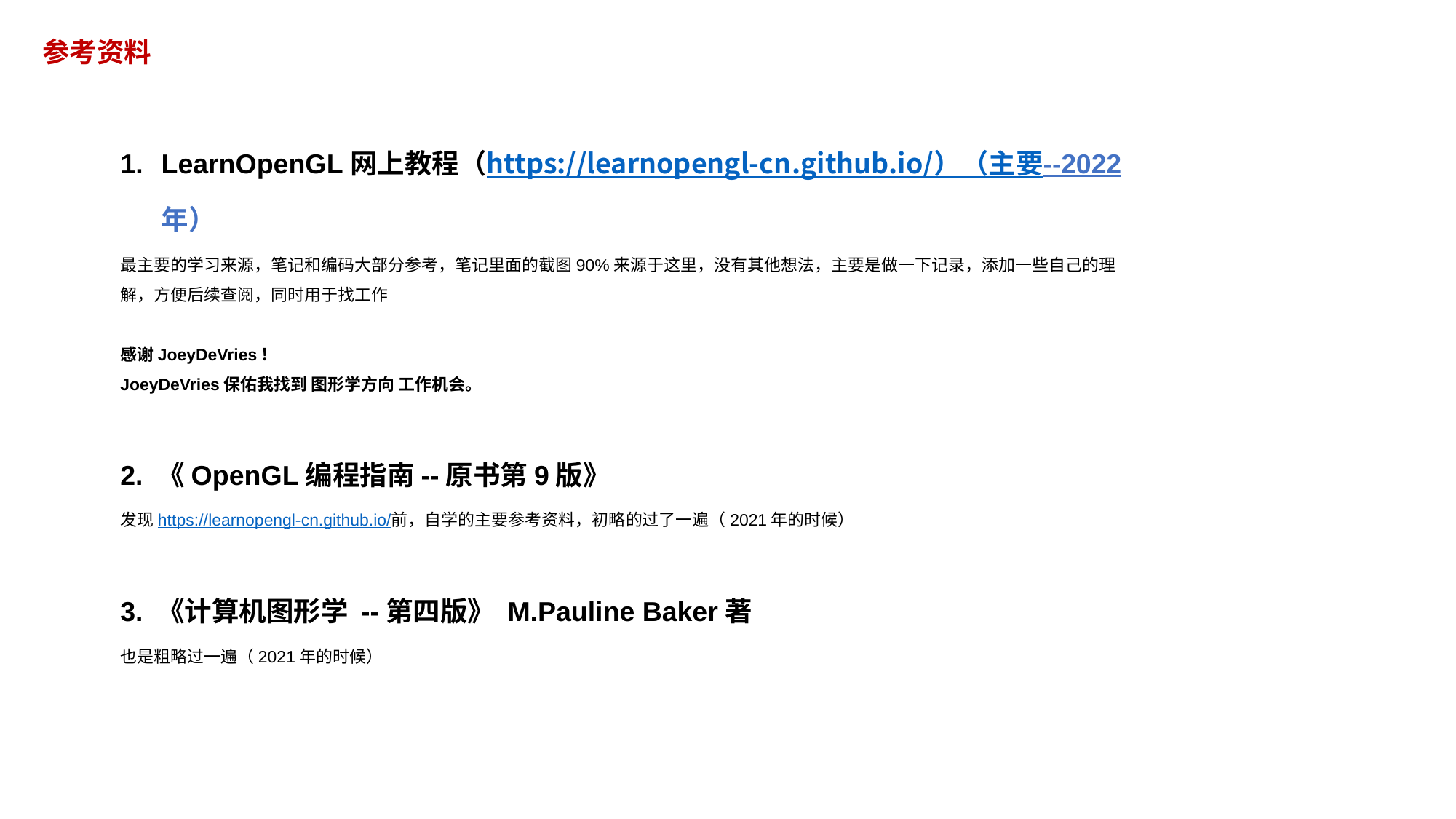

参考资料
LearnOpenGL网上教程（https://learnopengl-cn.github.io/）（主要--2022年）
最主要的学习来源，笔记和编码大部分参考，笔记里面的截图90%来源于这里，没有其他想法，主要是做一下记录，添加一些自己的理解，方便后续查阅，同时用于找工作

感谢JoeyDeVries！
JoeyDeVries保佑我找到 图形学方向 工作机会。

2. 《OpenGL编程指南--原书第9版》
发现https://learnopengl-cn.github.io/前，自学的主要参考资料，初略的过了一遍（2021年的时候）

3. 《计算机图形学 --第四版》 M.Pauline Baker著
也是粗略过一遍（2021年的时候）